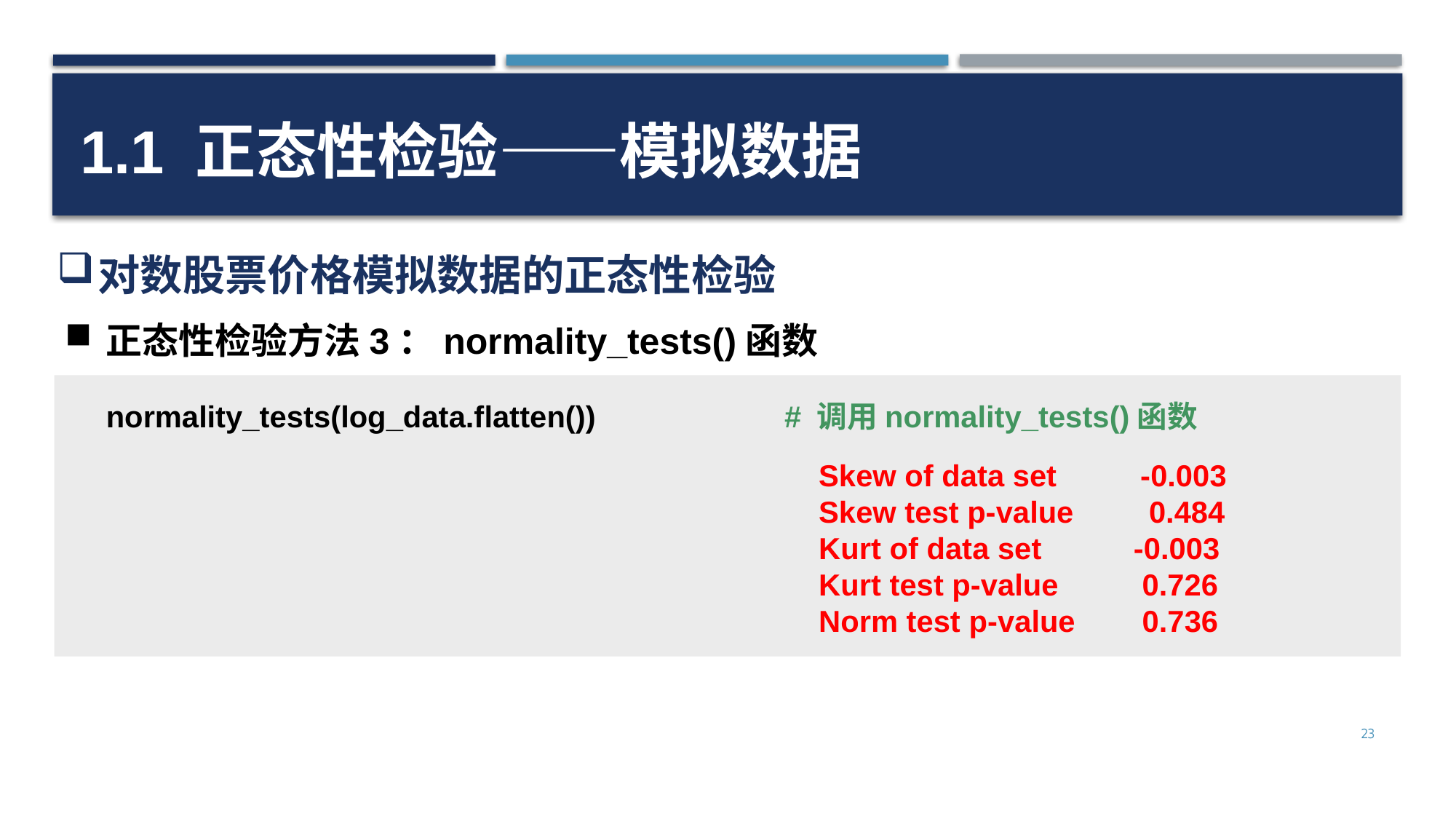

1.1 正态性检验——模拟数据
对数股票价格模拟数据的正态性检验
正态性检验方法3：normality_tests()函数

normality_tests(log_data.flatten())
# 调用normality_tests()函数
Skew of data set          -0.003
Skew test p-value         0.484
Kurt of data set           -0.003
Kurt test p-value          0.726
Norm test p-value        0.736
23